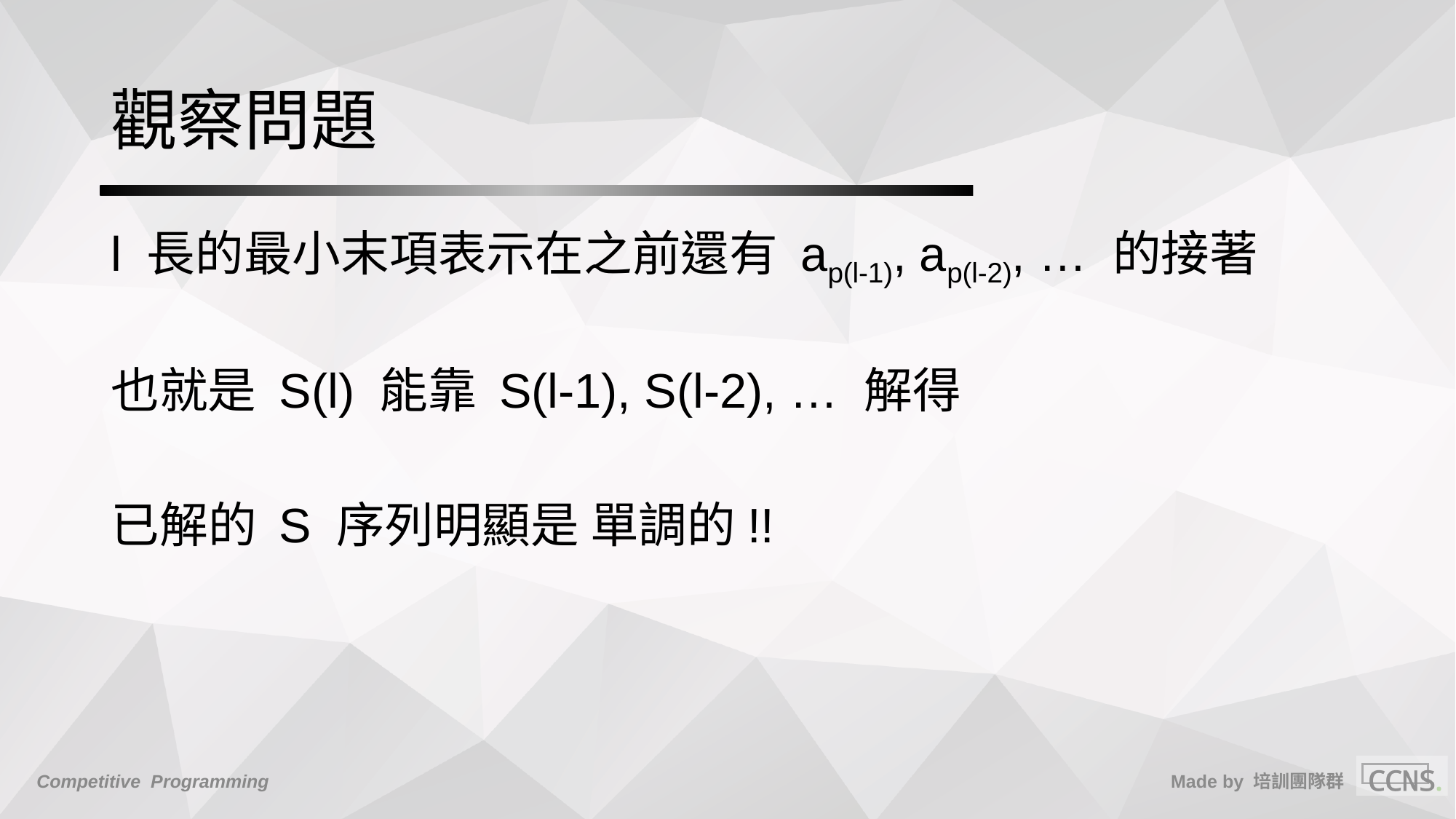

# 觀察問題
l 長的最小末項表示在之前還有 ap(l-1), ap(l-2), … 的接著

也就是 S(l) 能靠 S(l-1), S(l-2), … 解得

已解的 S 序列明顯是 單調的!!